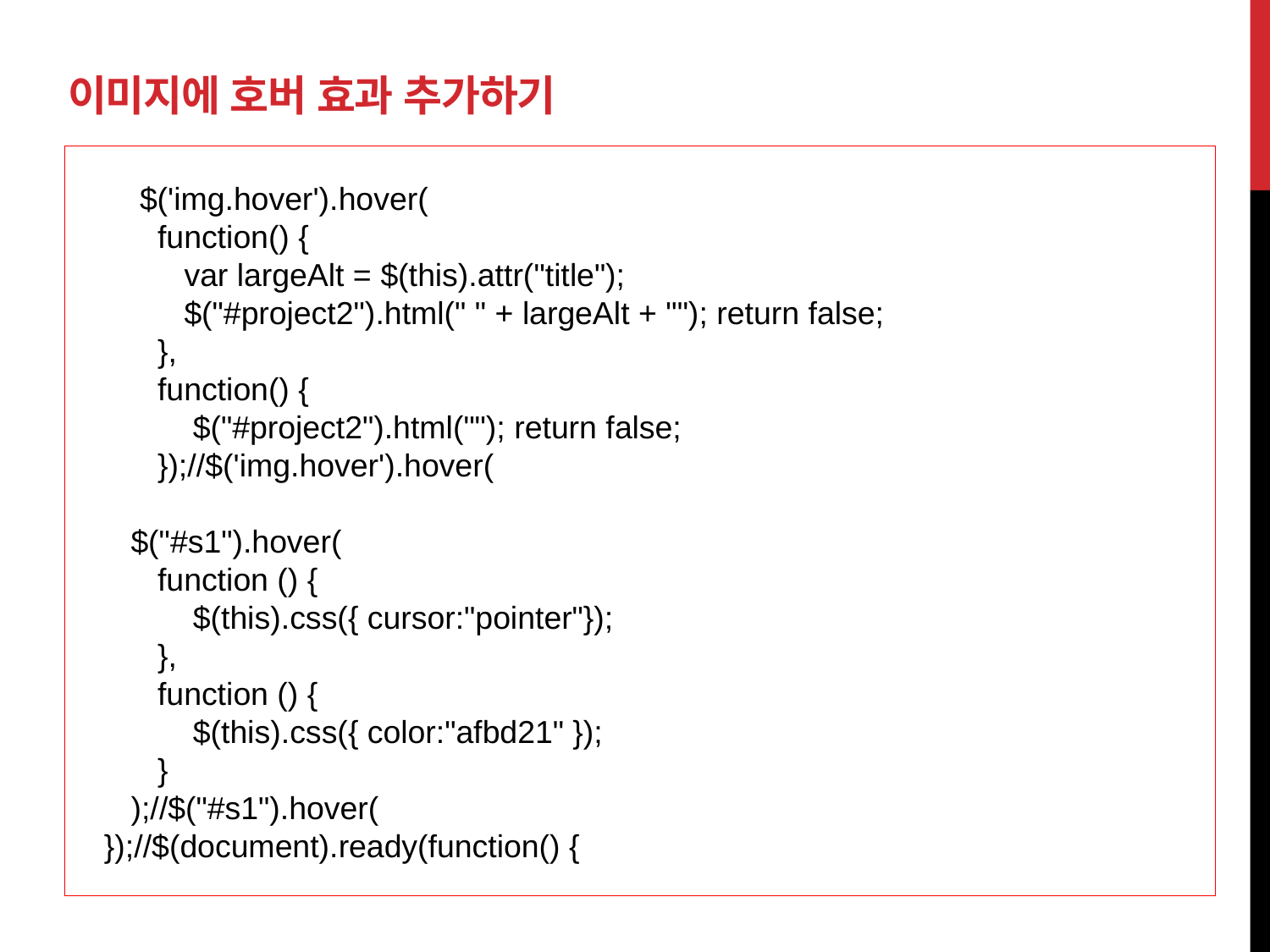

# 이미지에 호버 효과 추가하기
       $('img.hover').hover(
         function() {
            var largeAlt = $(this).attr("title");
            $("#project2").html(" " + largeAlt + ""); return false;
         },
         function() {
             $("#project2").html(""); return false;
         });//$('img.hover').hover(

      $("#s1").hover(
         function () {
             $(this).css({ cursor:"pointer"});
         },
         function () {
             $(this).css({ color:"afbd21" });
         }
      );//$("#s1").hover(
   });//$(document).ready(function() {